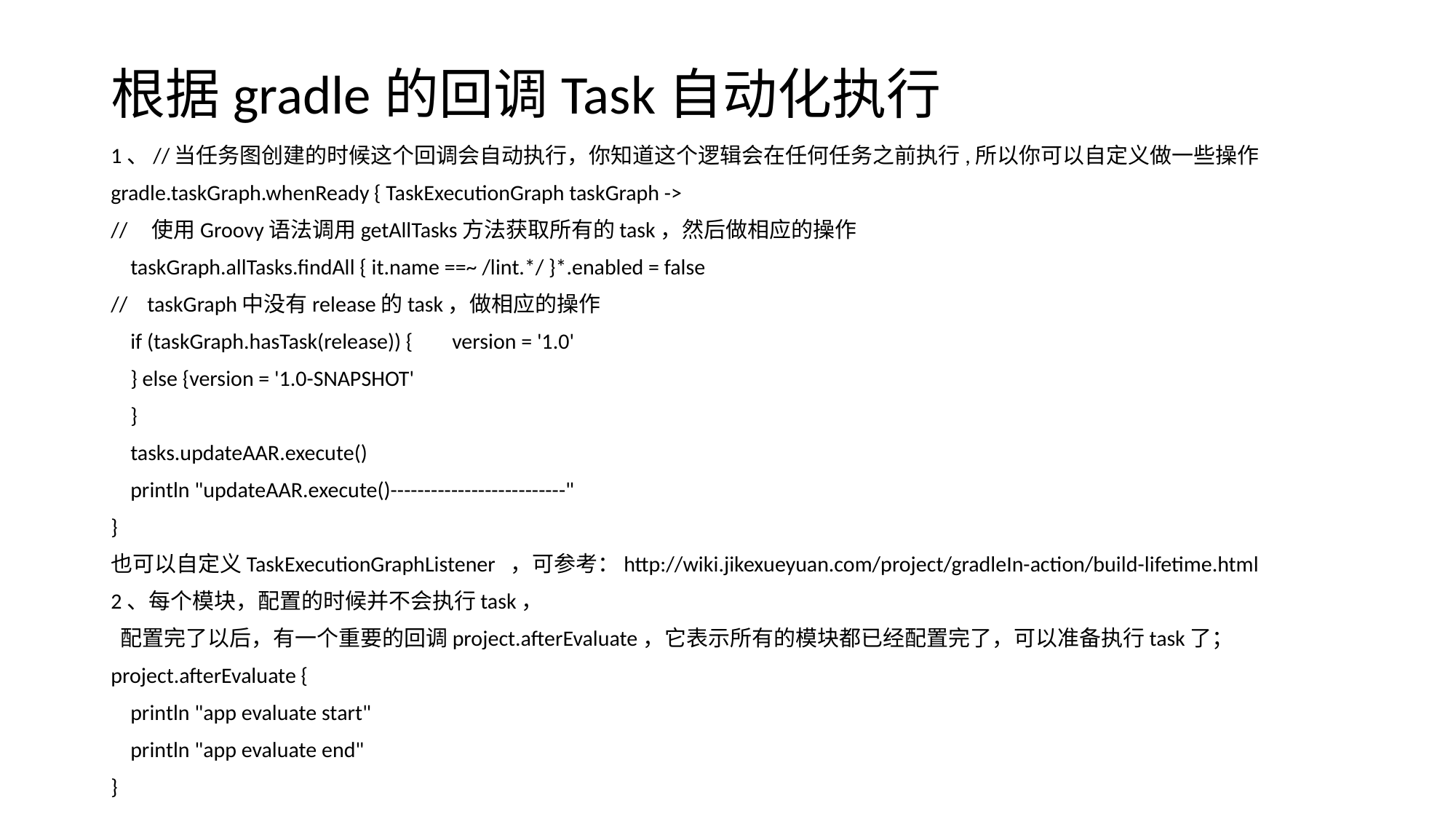

# 根据gradle的回调Task自动化执行
1、//当任务图创建的时候这个回调会自动执行，你知道这个逻辑会在任何任务之前执行,所以你可以自定义做一些操作
gradle.taskGraph.whenReady { TaskExecutionGraph taskGraph ->
//    使用Groovy语法调用getAllTasks方法获取所有的task，然后做相应的操作
    taskGraph.allTasks.findAll { it.name ==~ /lint.*/ }*.enabled = false
//    taskGraph中没有release的task，做相应的操作
    if (taskGraph.hasTask(release)) {        version = '1.0'
    } else {version = '1.0-SNAPSHOT'
    }
    tasks.updateAAR.execute()
    println "updateAAR.execute()--------------------------"
}
也可以自定义TaskExecutionGraphListener  ，可参考：http://wiki.jikexueyuan.com/project/gradleIn-action/build-lifetime.html
2、每个模块，配置的时候并不会执行task，
 配置完了以后，有一个重要的回调project.afterEvaluate，它表示所有的模块都已经配置完了，可以准备执行task了；
project.afterEvaluate {
    println "app evaluate start"
    println "app evaluate end"
}